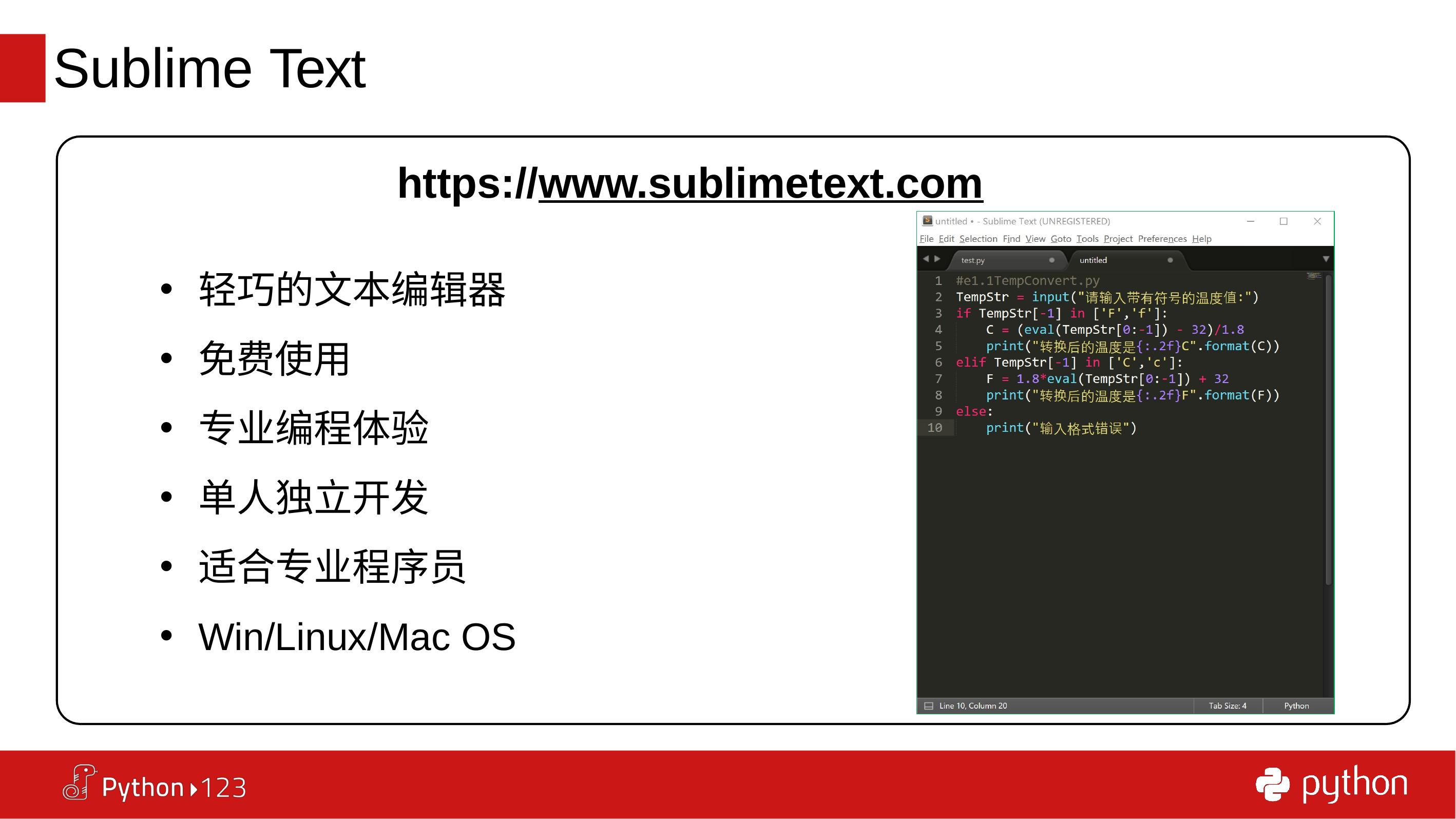

# Sublime Text

https://www.sublimetext.com

轻巧的文本编辑器
免费使用
专业编程体验
单人独立开发
适合专业程序员
Win/Linux/Mac OS